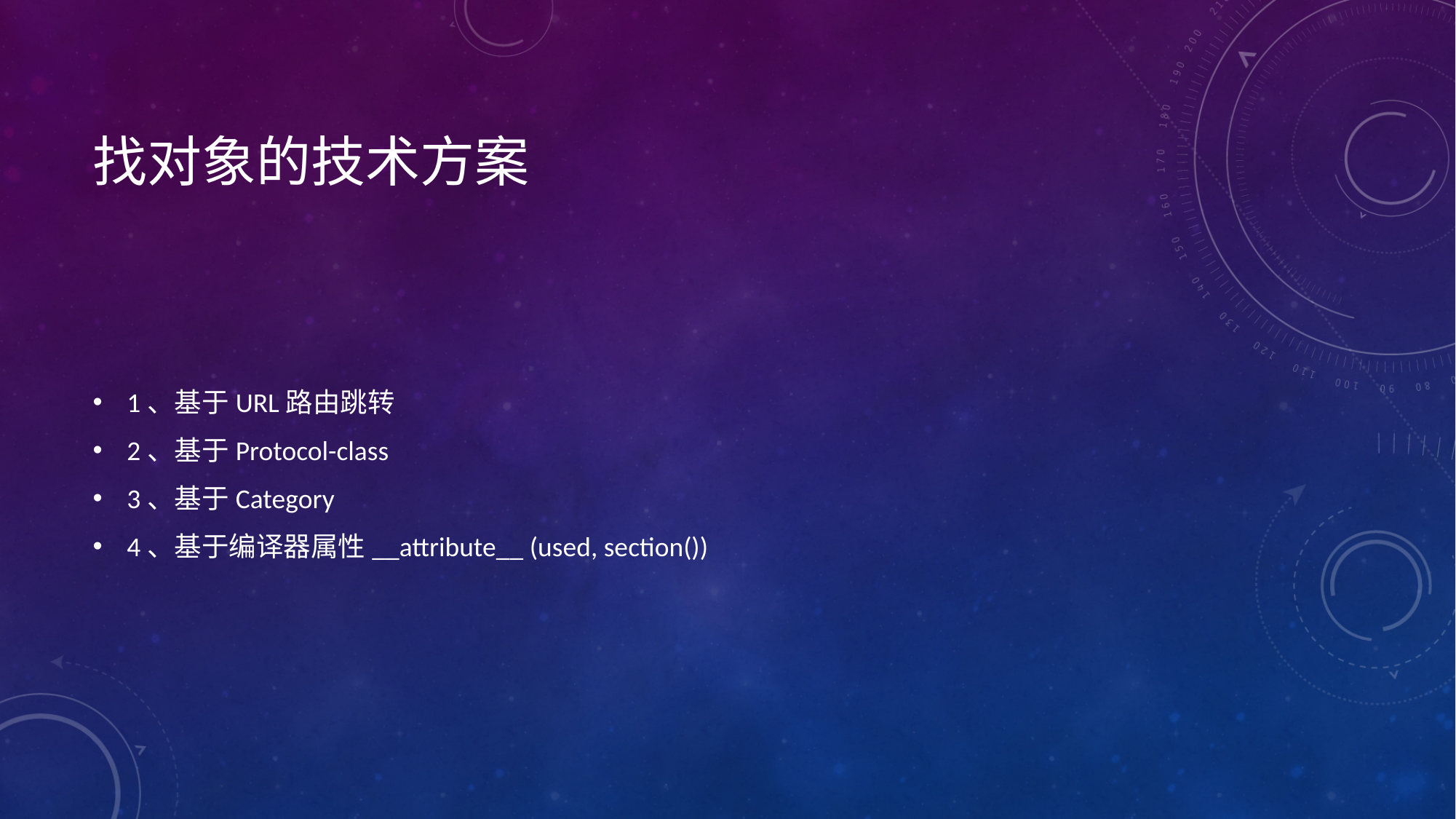

# 找对象的技术方案
1、基于URL路由跳转
2、基于Protocol-class
3、基于Category
4、基于编译器属性__attribute__ (used, section())